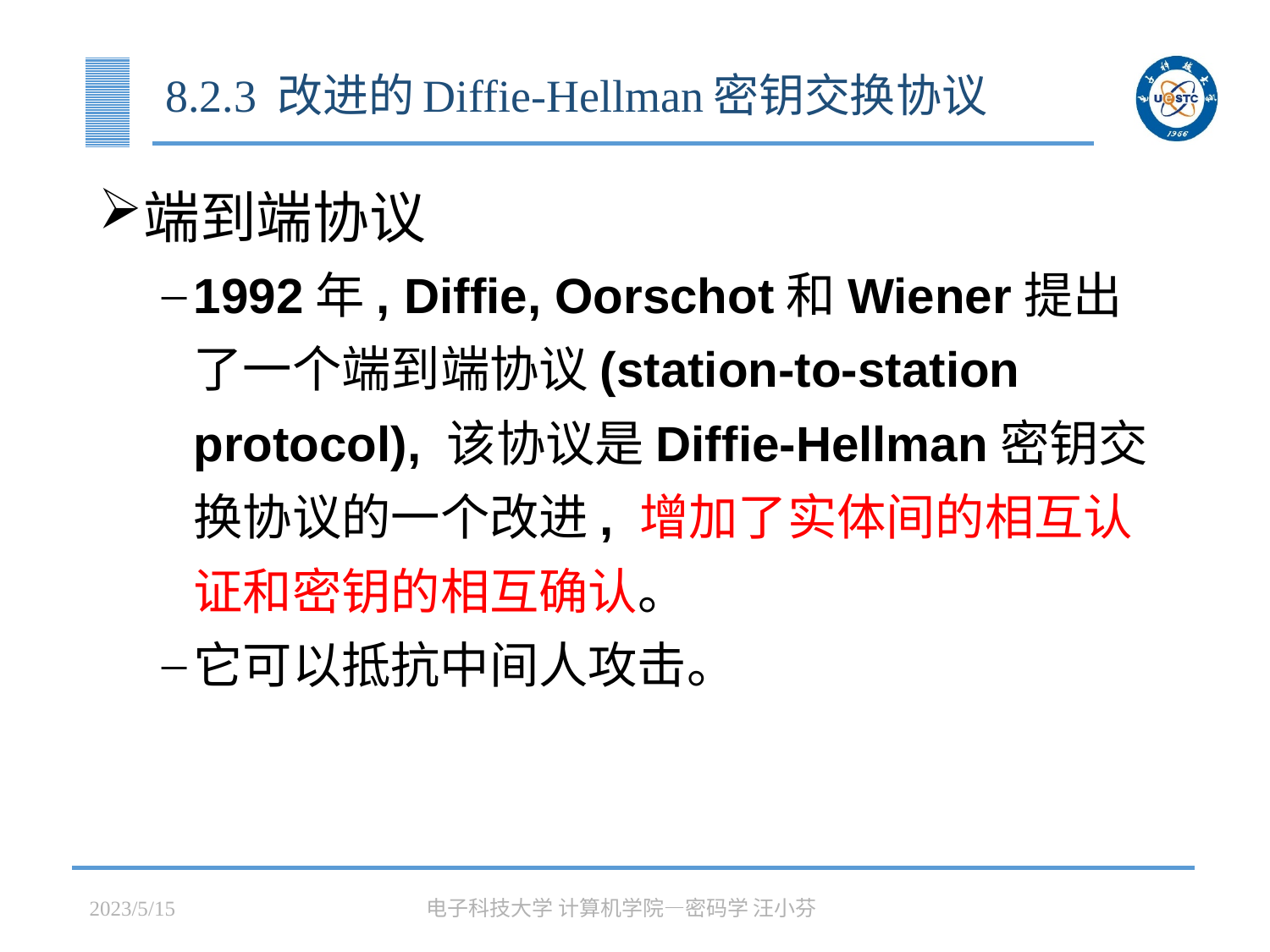

# 8.2.3 改进的Diffie-Hellman密钥交换协议
端到端协议
1992年, Diffie, Oorschot和Wiener提出了一个端到端协议(station-to-station protocol), 该协议是Diffie-Hellman密钥交换协议的一个改进, 增加了实体间的相互认证和密钥的相互确认。
它可以抵抗中间人攻击。

2023/5/15
电子科技大学 计算机学院—密码学 汪小芬